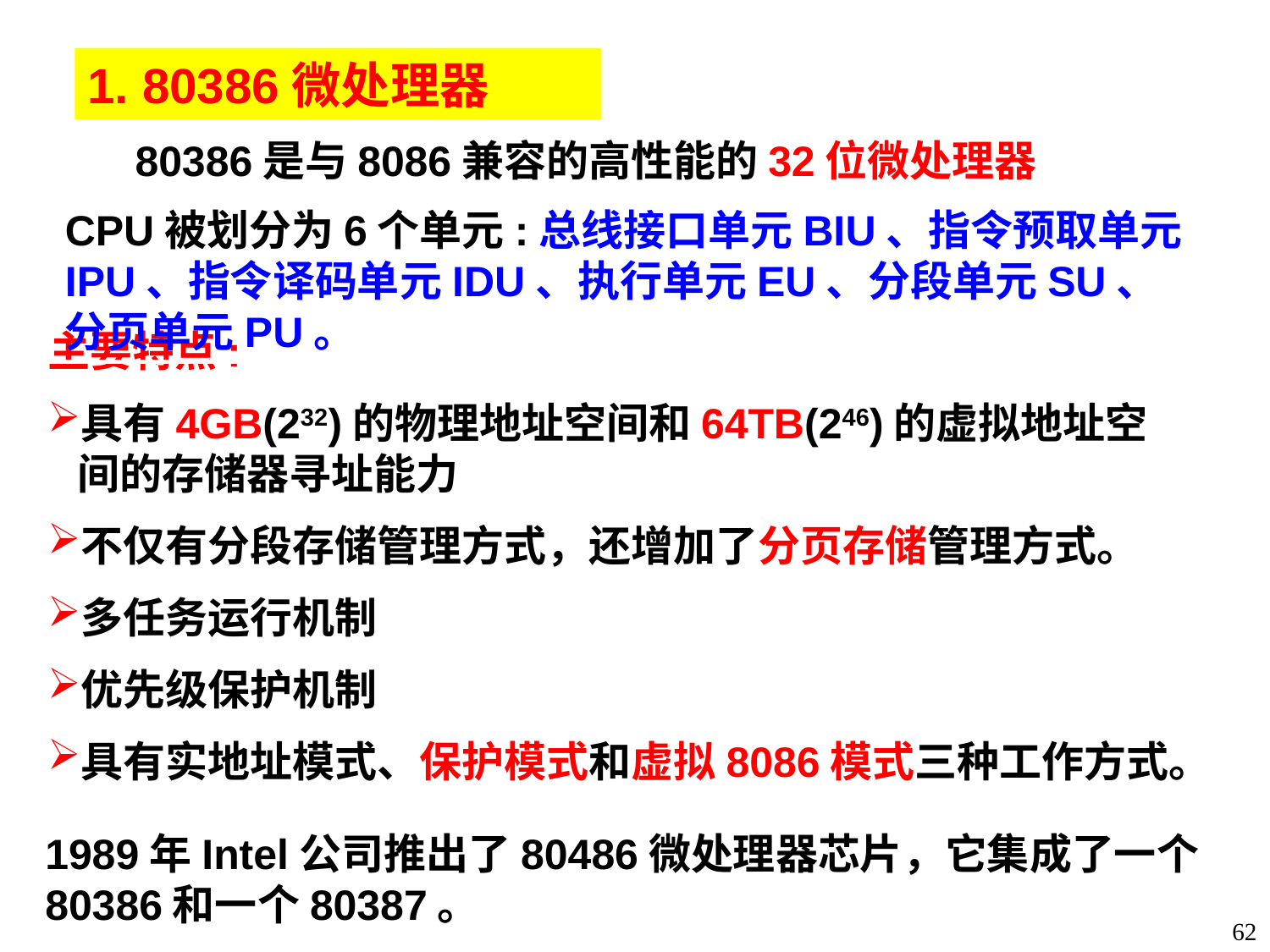

1. 80386微处理器
80386是与8086兼容的高性能的32位微处理器
CPU被划分为6个单元:总线接口单元BIU、指令预取单元IPU、指令译码单元IDU、执行单元EU、分段单元SU、分页单元PU。
主要特点:
具有4GB(232)的物理地址空间和64TB(246)的虚拟地址空间的存储器寻址能力
不仅有分段存储管理方式，还增加了分页存储管理方式。
多任务运行机制
优先级保护机制
具有实地址模式、保护模式和虚拟8086模式三种工作方式。
1989年Intel公司推出了80486微处理器芯片，它集成了一个80386和一个80387。
62